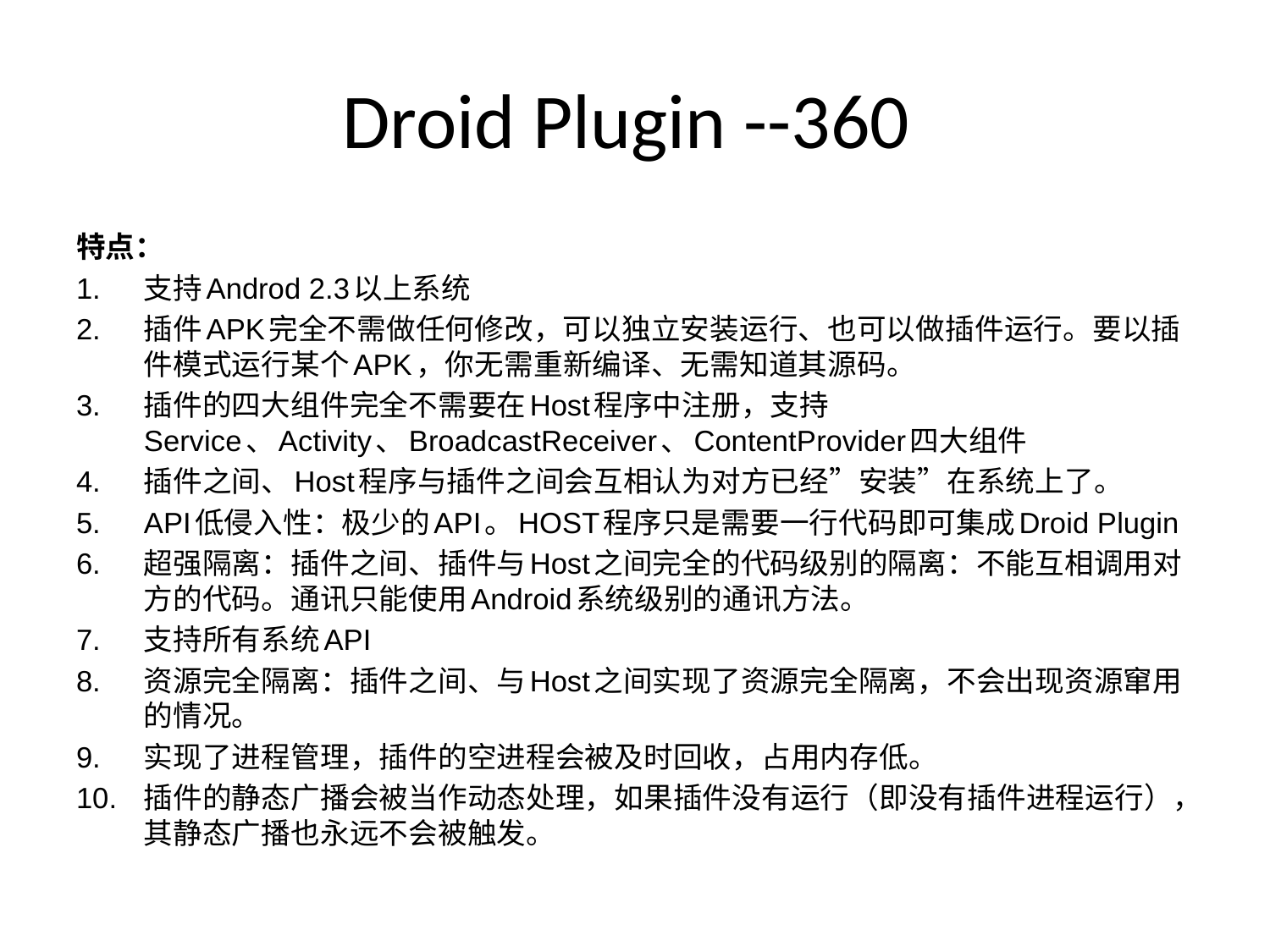

# Droid Plugin --360
特点：
支持Androd 2.3以上系统
插件APK完全不需做任何修改，可以独立安装运行、也可以做插件运行。要以插件模式运行某个APK，你无需重新编译、无需知道其源码。
插件的四大组件完全不需要在Host程序中注册，支持Service、Activity、BroadcastReceiver、ContentProvider四大组件
插件之间、Host程序与插件之间会互相认为对方已经”安装”在系统上了。
API低侵入性：极少的API。HOST程序只是需要一行代码即可集成Droid Plugin
超强隔离：插件之间、插件与Host之间完全的代码级别的隔离：不能互相调用对方的代码。通讯只能使用Android系统级别的通讯方法。
支持所有系统API
资源完全隔离：插件之间、与Host之间实现了资源完全隔离，不会出现资源窜用的情况。
实现了进程管理，插件的空进程会被及时回收，占用内存低。
插件的静态广播会被当作动态处理，如果插件没有运行（即没有插件进程运行），其静态广播也永远不会被触发。